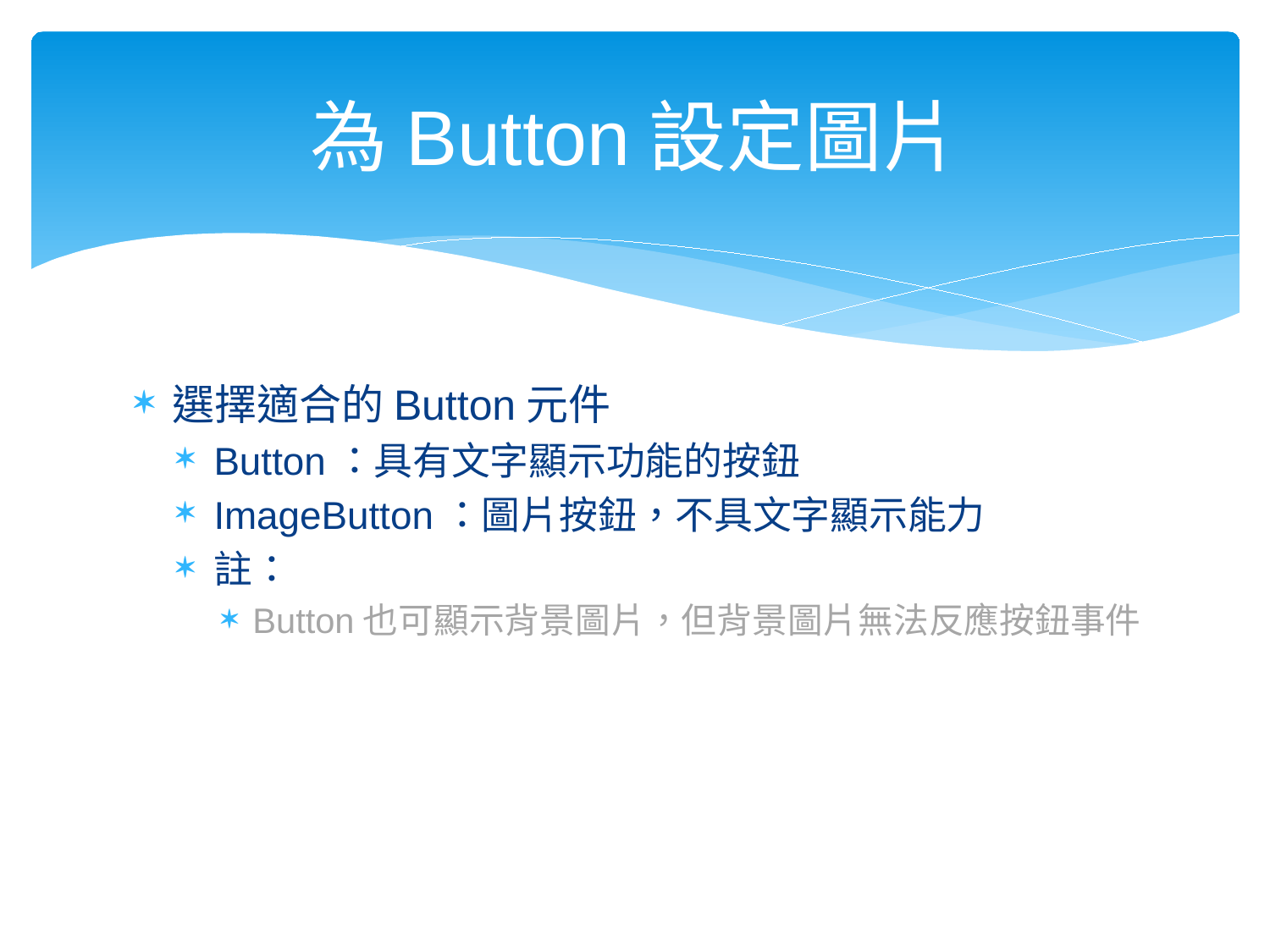

# 為Button設定圖片
選擇適合的Button元件
Button：具有文字顯示功能的按鈕
ImageButton：圖片按鈕，不具文字顯示能力
註：
Button也可顯示背景圖片，但背景圖片無法反應按鈕事件